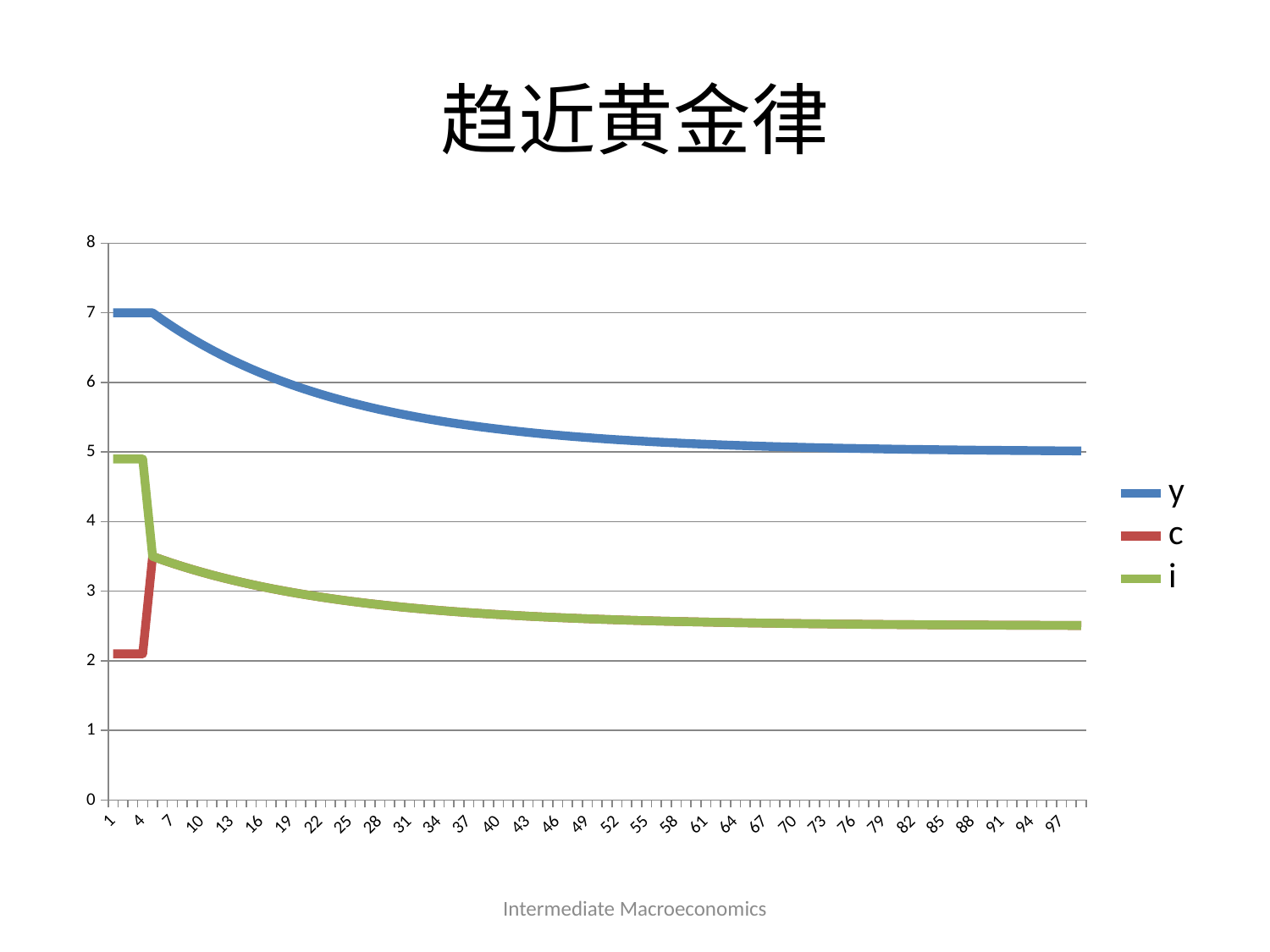

# 趋近黄金律

### Chart

| Category | y | c | i |
|---|---|---|---|
Intermediate Macroeconomics